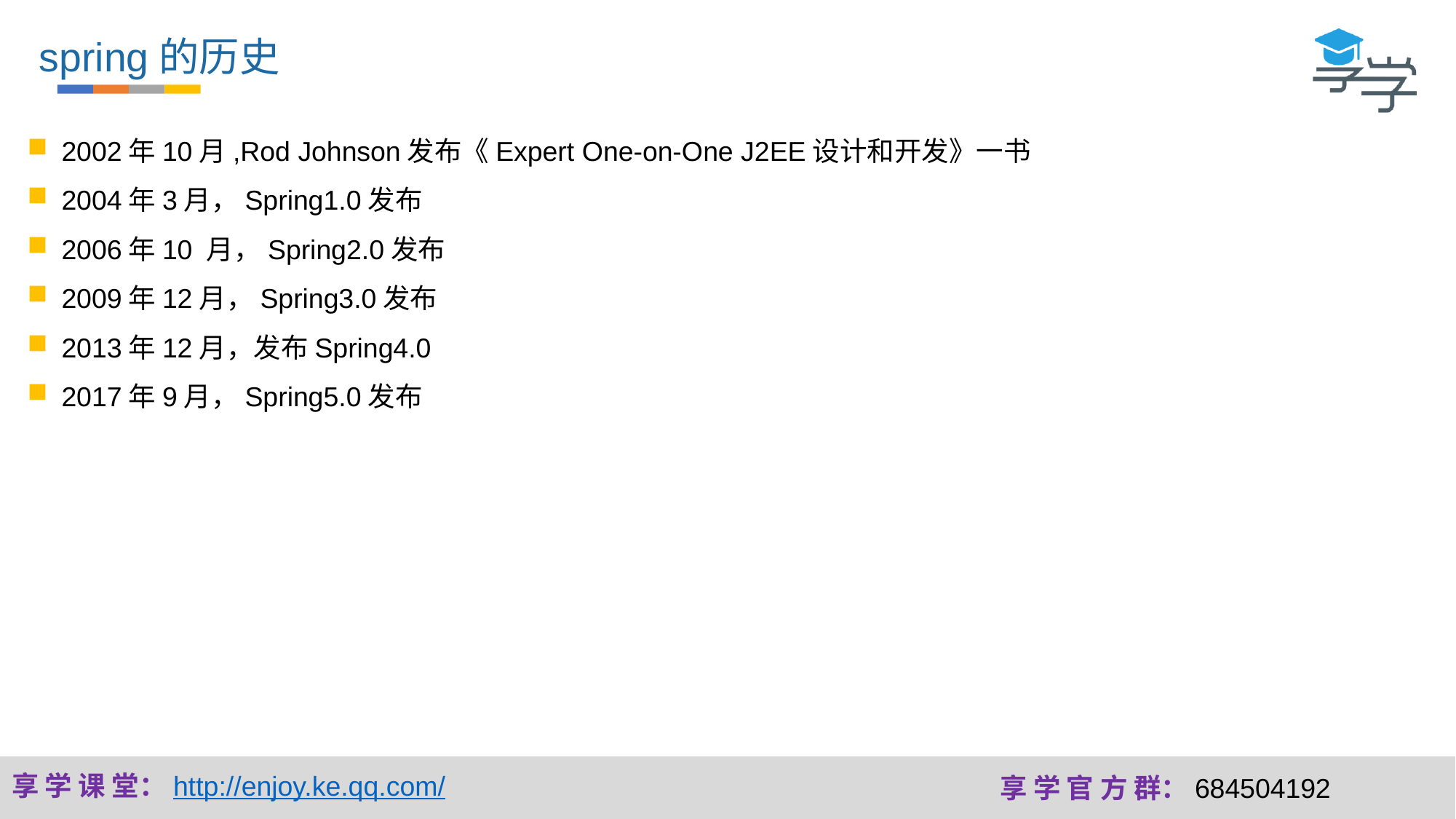

spring的历史

2002年10月,Rod Johnson发布《Expert One-on-One J2EE设计和开发》一书
2004年3月，Spring1.0发布
2006年10 月，Spring2.0发布
2009年12月，Spring3.0发布
2013年12月，发布Spring4.0
2017年9月，Spring5.0发布